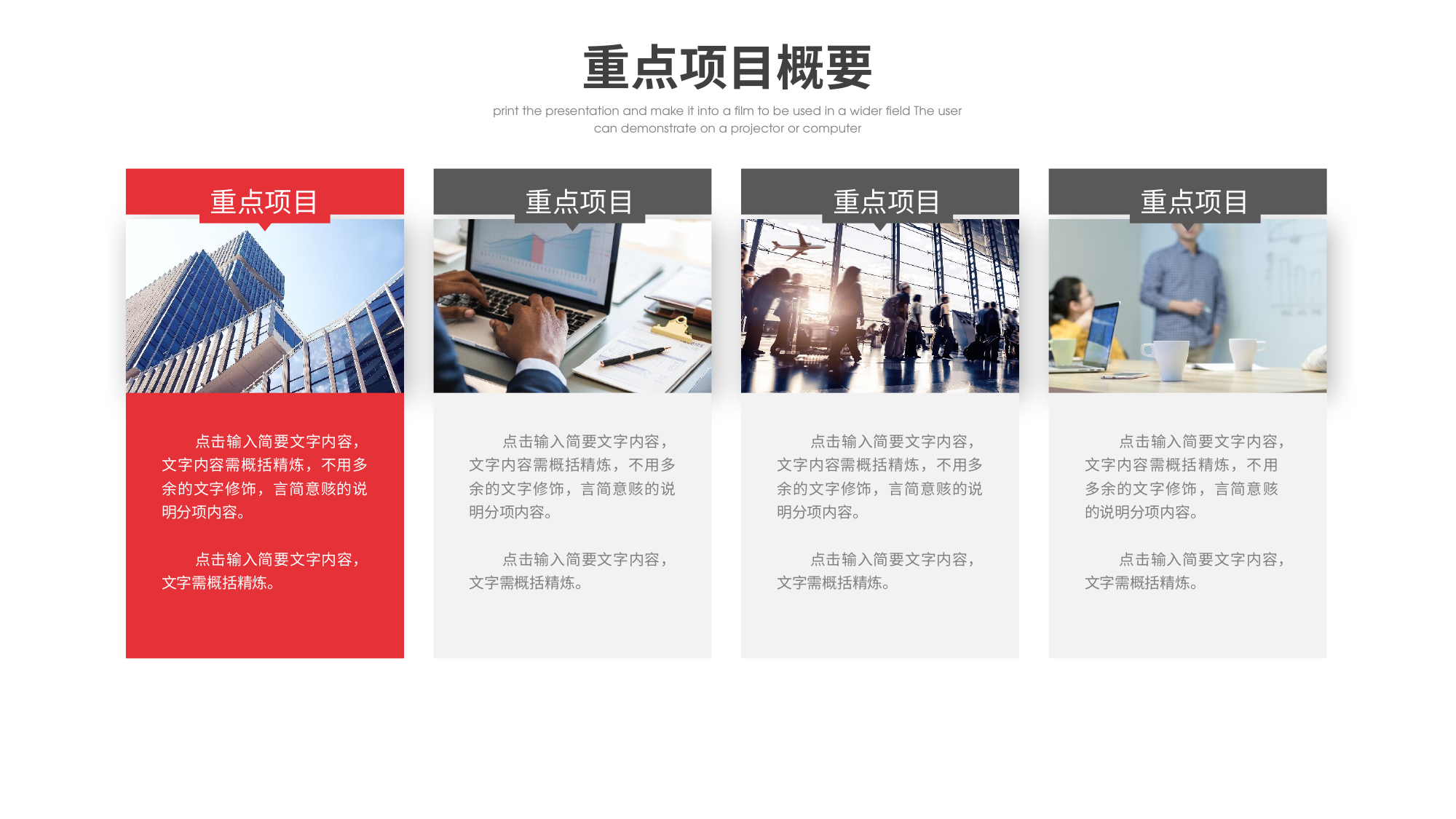

重点项目概要
print the presentation and make it into a film to be used in a wider field The user can demonstrate on a projector or computer

重点项目

重点项目

重点项目

重点项目

       点击输入简要文字内容，文字内容需概括精炼，不用多余的文字修饰，言简意赅的说明分项内容。

       点击输入简要文字内容，文字需概括精炼。

       点击输入简要文字内容，文字内容需概括精炼，不用多余的文字修饰，言简意赅的说明分项内容。

       点击输入简要文字内容，文字需概括精炼。

       点击输入简要文字内容，文字内容需概括精炼，不用多余的文字修饰，言简意赅的说明分项内容。

       点击输入简要文字内容，文字需概括精炼。

       点击输入简要文字内容，文字内容需概括精炼，不用多余的文字修饰，言简意赅的说明分项内容。

       点击输入简要文字内容，文字需概括精炼。